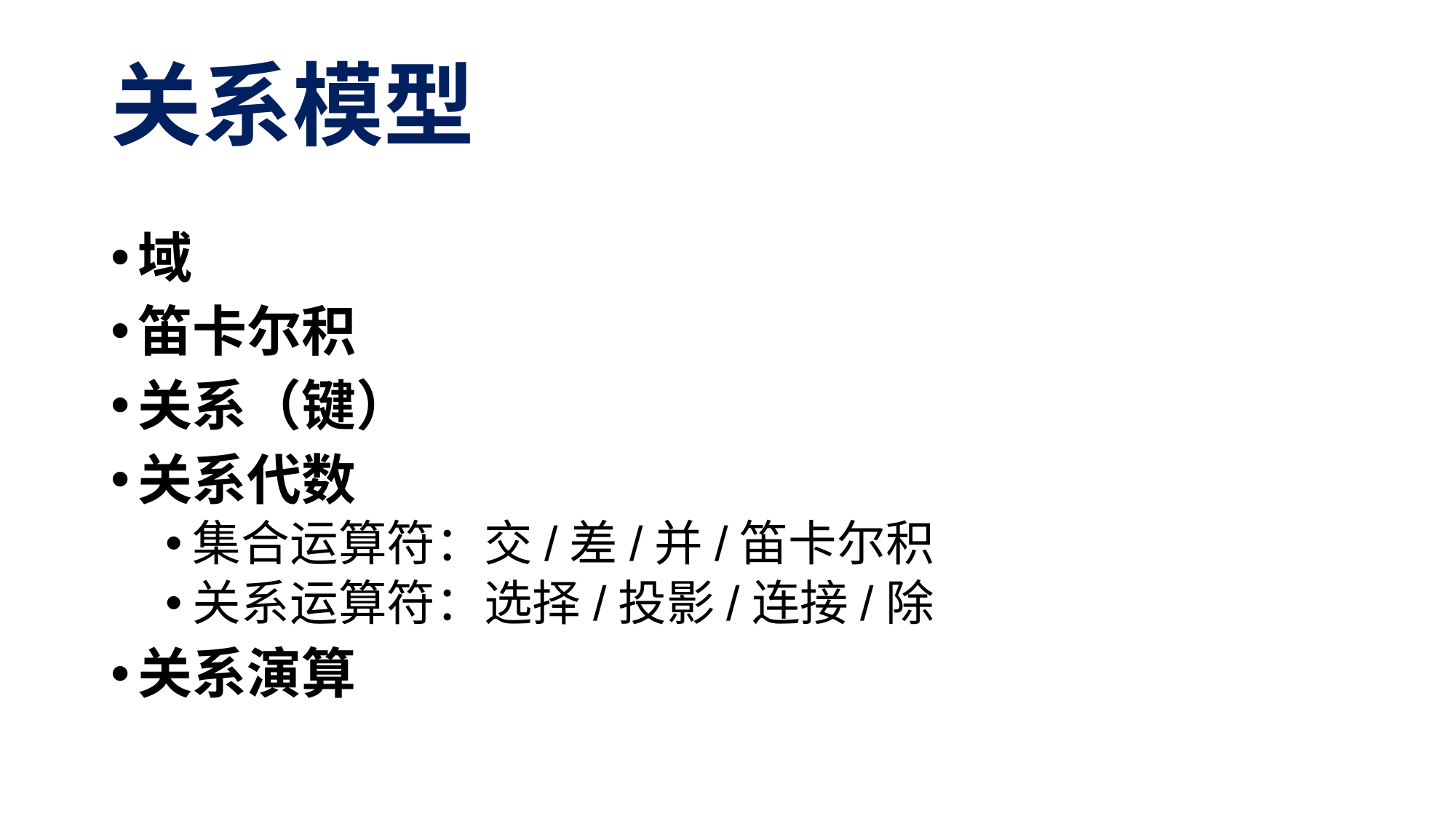

# 关系模型
域
笛卡尔积
关系（键）
关系代数
集合运算符：交/差/并/笛卡尔积
关系运算符：选择/投影/连接/除
关系演算